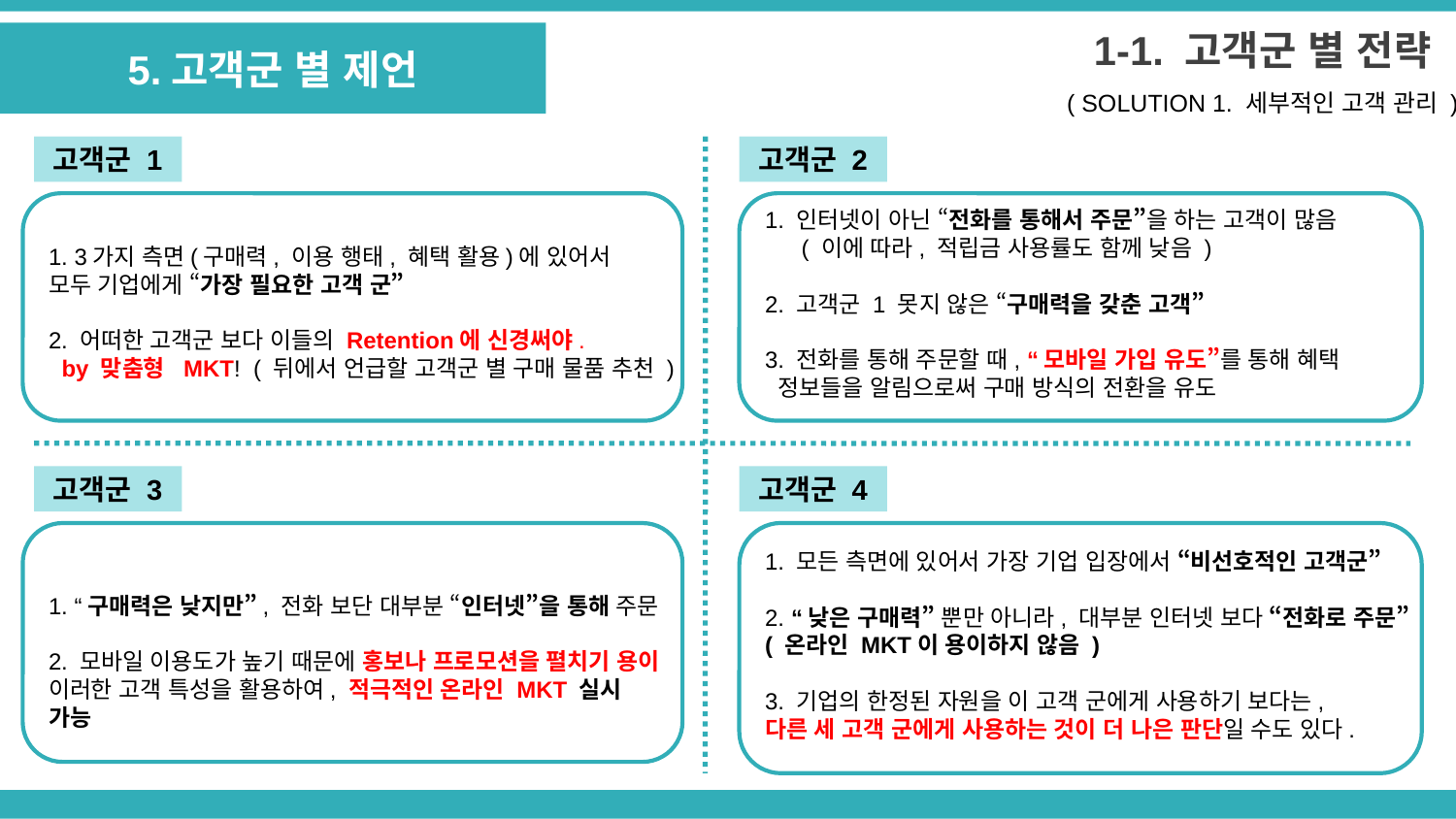

1-1. 고객군 별 전략
5.고객군 별 제언
( SOLUTION 1. 세부적인 고객 관리 )
고객군 1
고객군 2

1. 인터넷이 아닌 “전화를 통해서 주문”을 하는 고객이 많음
( 이에 따라, 적립금 사용률도 함께 낮음 )

2. 고객군 1 못지 않은 “구매력을 갖춘 고객”

3. 전화를 통해 주문할 때, “모바일 가입 유도”를 통해 혜택
  정보들을 알림으로써 구매 방식의 전환을 유도

1. 3가지 측면(구매력, 이용 행태, 혜택 활용)에 있어서
모두 기업에게 “가장 필요한 고객 군”

2. 어떠한 고객군 보다 이들의 Retention에 신경써야.
  by 맞춤형  MKT!  ( 뒤에서 언급할 고객군 별 구매 물품 추천 )
고객군 3
고객군 4

1. 모든 측면에 있어서 가장 기업 입장에서 “비선호적인 고객군”

2. “낮은 구매력” 뿐만 아니라, 대부분 인터넷 보다 “전화로 주문”
( 온라인 MKT이 용이하지 않음 )

3. 기업의 한정된 자원을 이 고객 군에게 사용하기 보다는,
다른 세 고객 군에게 사용하는 것이 더 나은 판단일 수도 있다.

1. “구매력은 낮지만”, 전화 보단 대부분 “인터넷”을 통해 주문

2. 모바일 이용도가 높기 때문에 홍보나 프로모션을 펼치기 용이
이러한 고객 특성을 활용하여, 적극적인 온라인 MKT 실시 가능